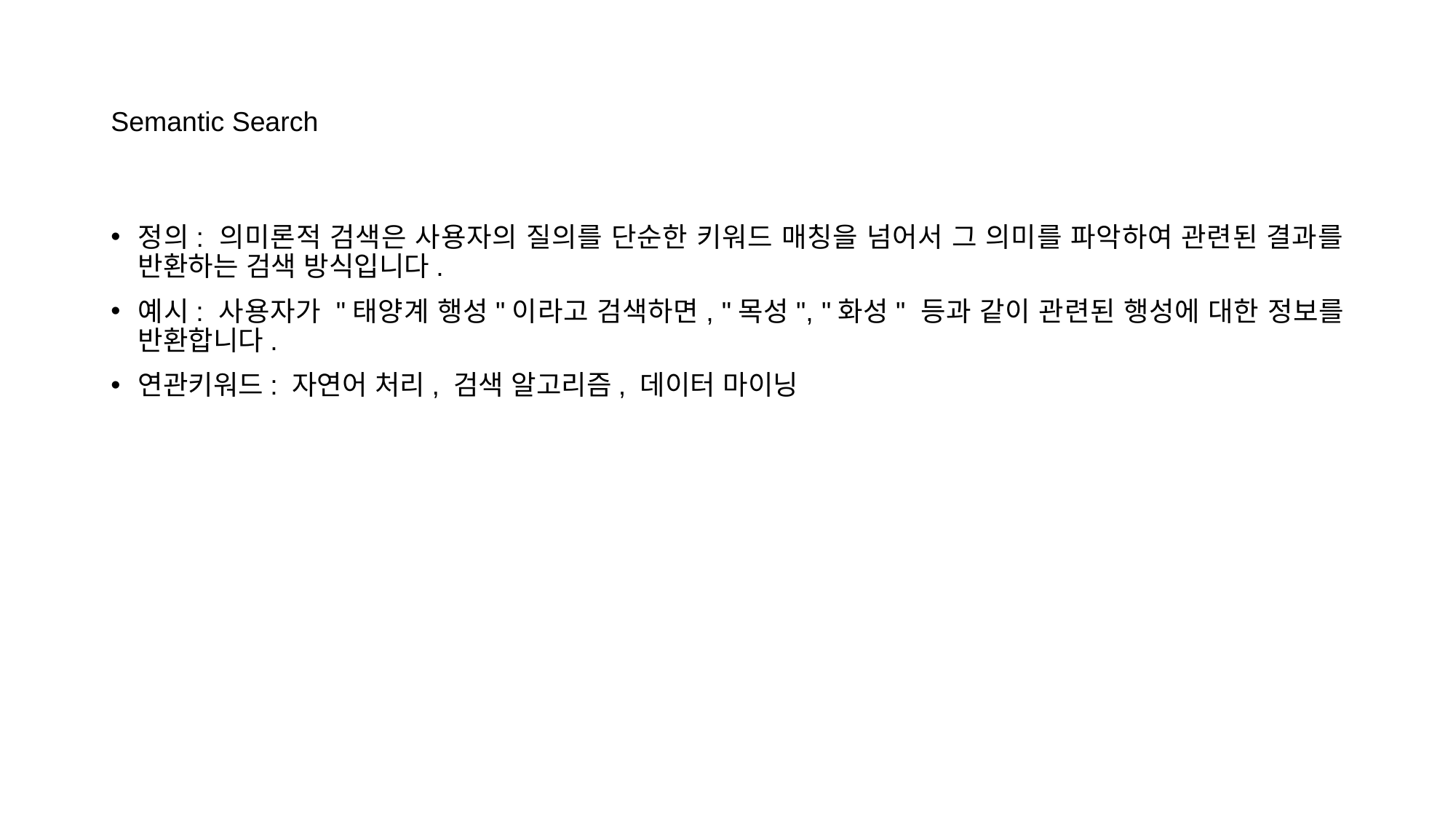

# Semantic Search
정의: 의미론적 검색은 사용자의 질의를 단순한 키워드 매칭을 넘어서 그 의미를 파악하여 관련된 결과를 반환하는 검색 방식입니다.
예시: 사용자가 "태양계 행성"이라고 검색하면, "목성", "화성" 등과 같이 관련된 행성에 대한 정보를 반환합니다.
연관키워드: 자연어 처리, 검색 알고리즘, 데이터 마이닝